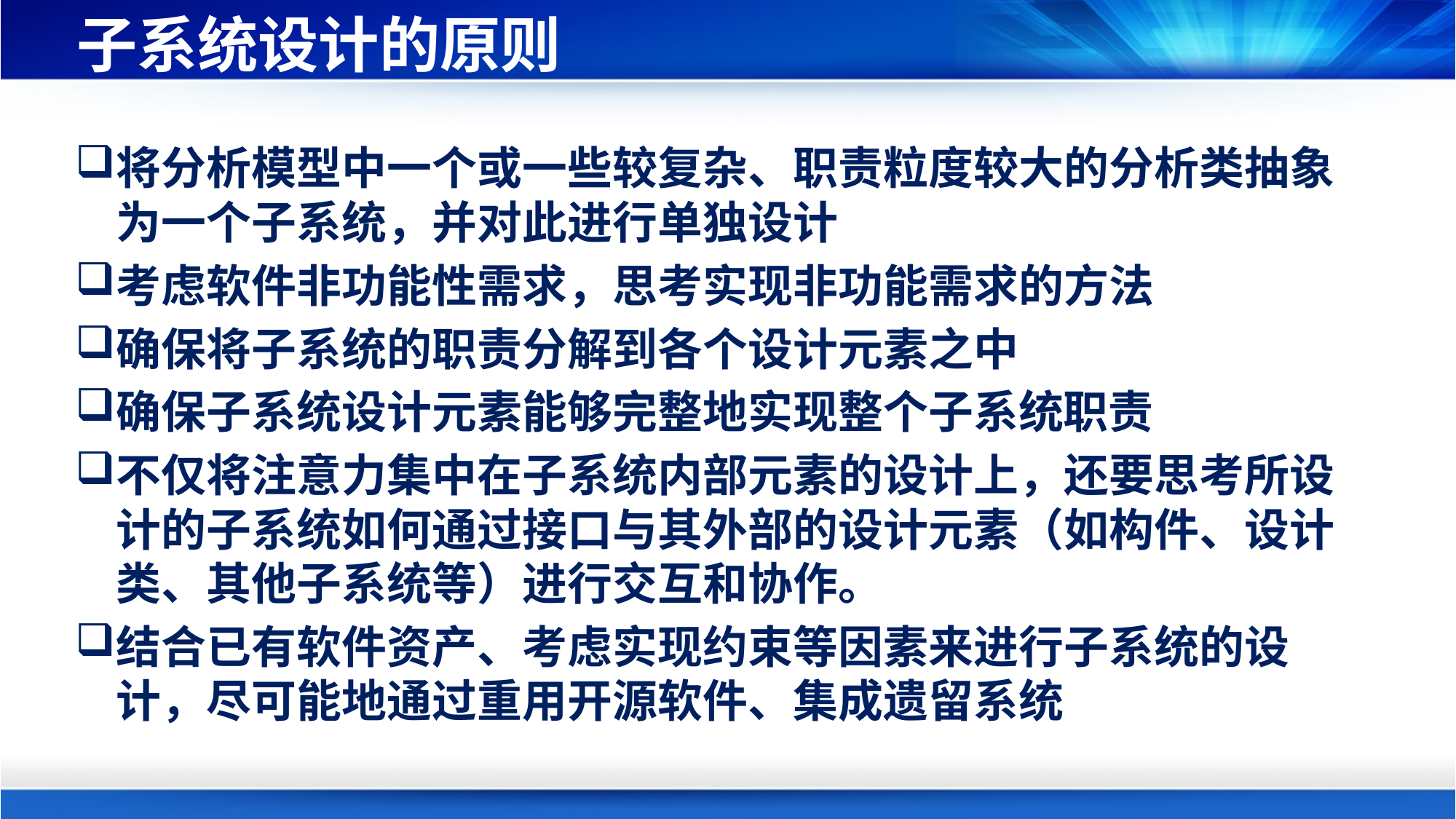

# 子系统设计的原则
将分析模型中一个或一些较复杂、职责粒度较大的分析类抽象为一个子系统，并对此进行单独设计
考虑软件非功能性需求，思考实现非功能需求的方法
确保将子系统的职责分解到各个设计元素之中
确保子系统设计元素能够完整地实现整个子系统职责
不仅将注意力集中在子系统内部元素的设计上，还要思考所设计的子系统如何通过接口与其外部的设计元素（如构件、设计类、其他子系统等）进行交互和协作。
结合已有软件资产、考虑实现约束等因素来进行子系统的设计，尽可能地通过重用开源软件、集成遗留系统